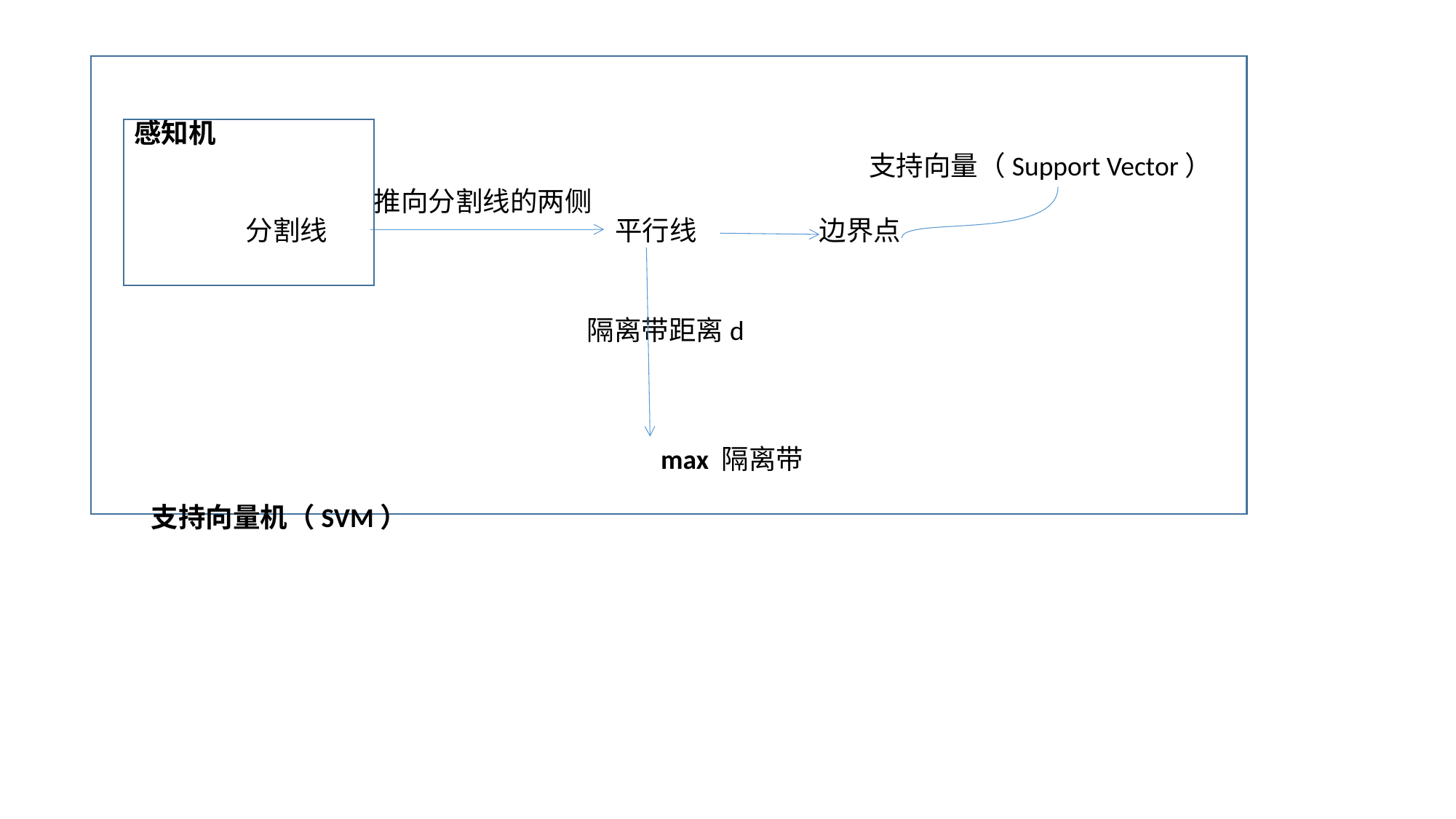

感知机

支持向量（Support Vector）
推向分割线的两侧
分割线
平行线
边界点
隔离带距离d
max 隔离带
支持向量机（SVM）